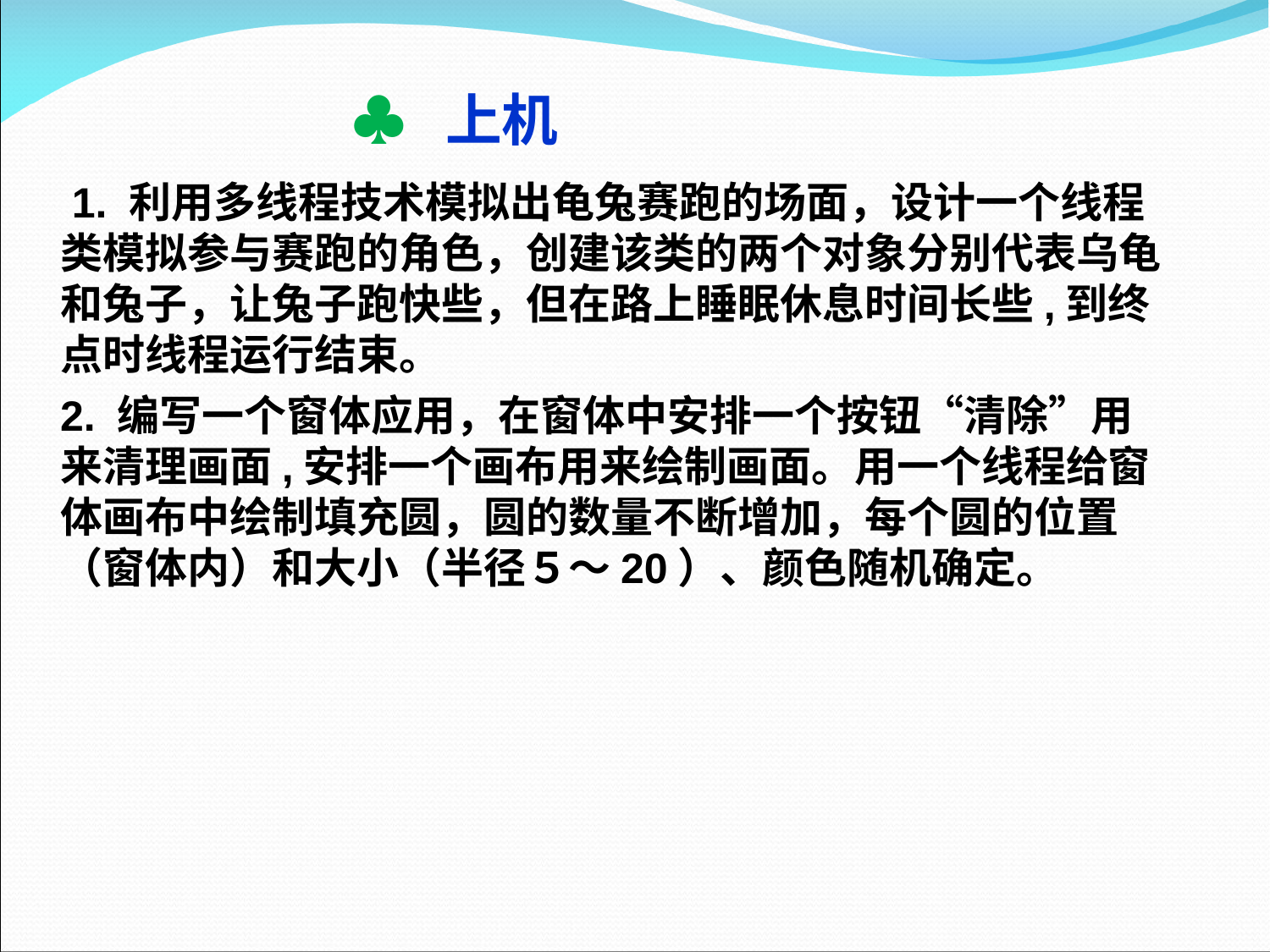

♣  上机
 1. 利用多线程技术模拟出龟兔赛跑的场面，设计一个线程类模拟参与赛跑的角色，创建该类的两个对象分别代表乌龟和兔子，让兔子跑快些，但在路上睡眠休息时间长些,到终点时线程运行结束。
2. 编写一个窗体应用，在窗体中安排一个按钮“清除”用来清理画面,安排一个画布用来绘制画面。用一个线程给窗体画布中绘制填充圆，圆的数量不断增加，每个圆的位置（窗体内）和大小（半径５～20）、颜色随机确定。